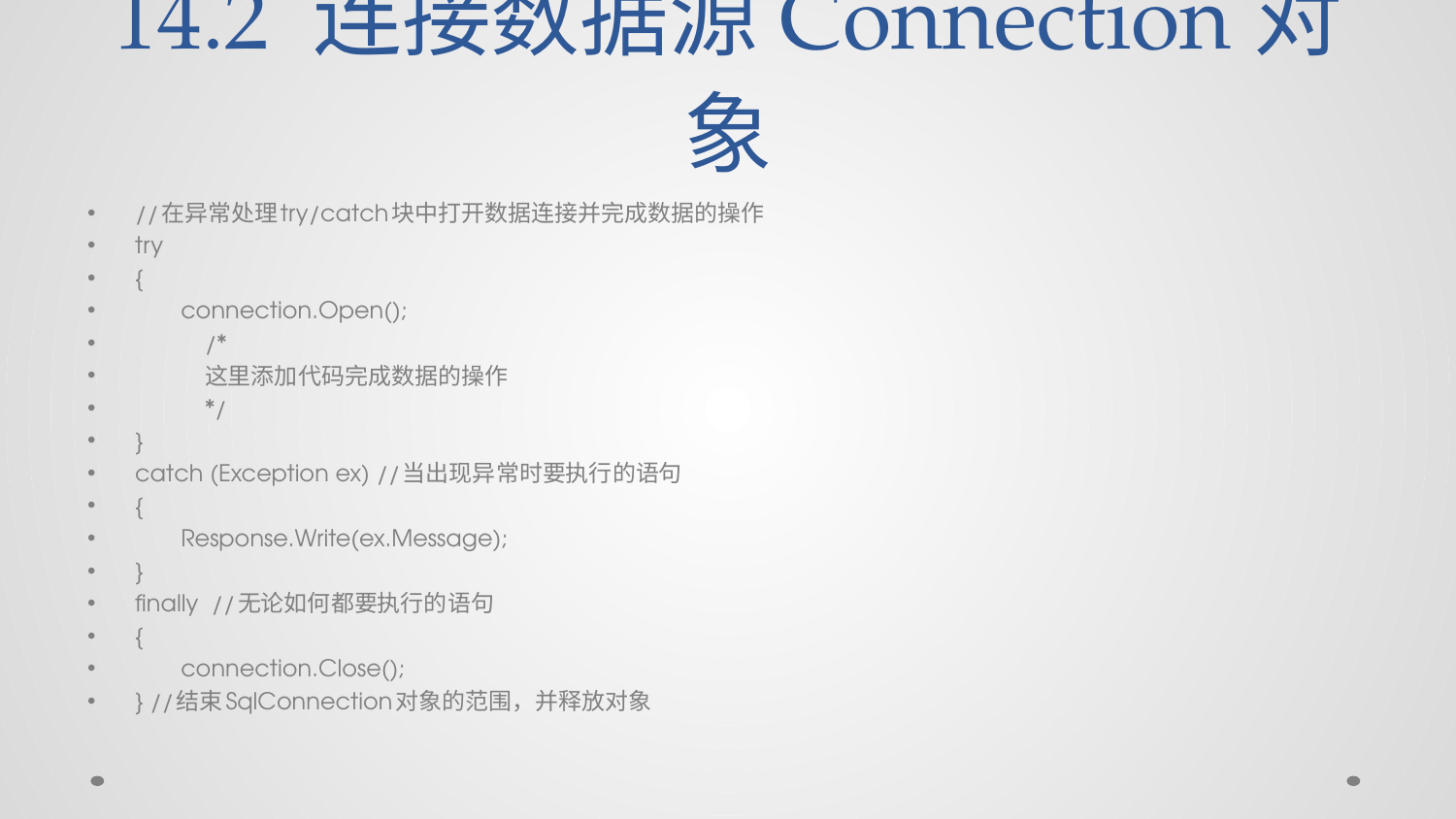

# 14.2 连接数据源Connection对象
//在异常处理try/catch块中打开数据连接并完成数据的操作
try
{
       connection.Open();
	/*
	这里添加代码完成数据的操作
	*/
}
catch (Exception ex) //当出现异常时要执行的语句
{
       Response.Write(ex.Message);
}
finally  //无论如何都要执行的语句
{
       connection.Close();
} //结束SqlConnection对象的范围，并释放对象